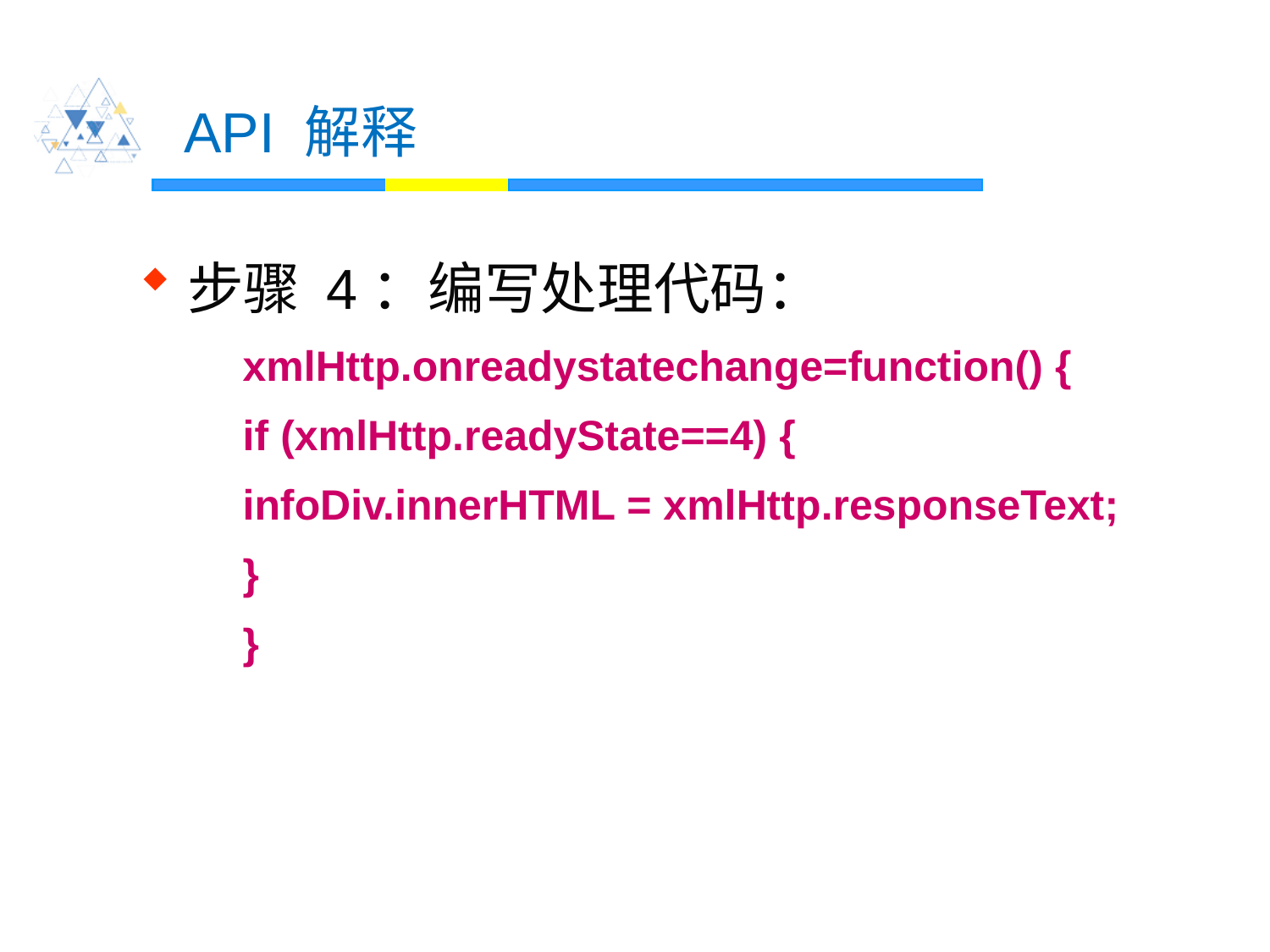

# API 解释
步骤 4：编写处理代码：
	xmlHttp.onreadystatechange=function() {
	if (xmlHttp.readyState==4) {
	infoDiv.innerHTML = xmlHttp.responseText;
	}
	}